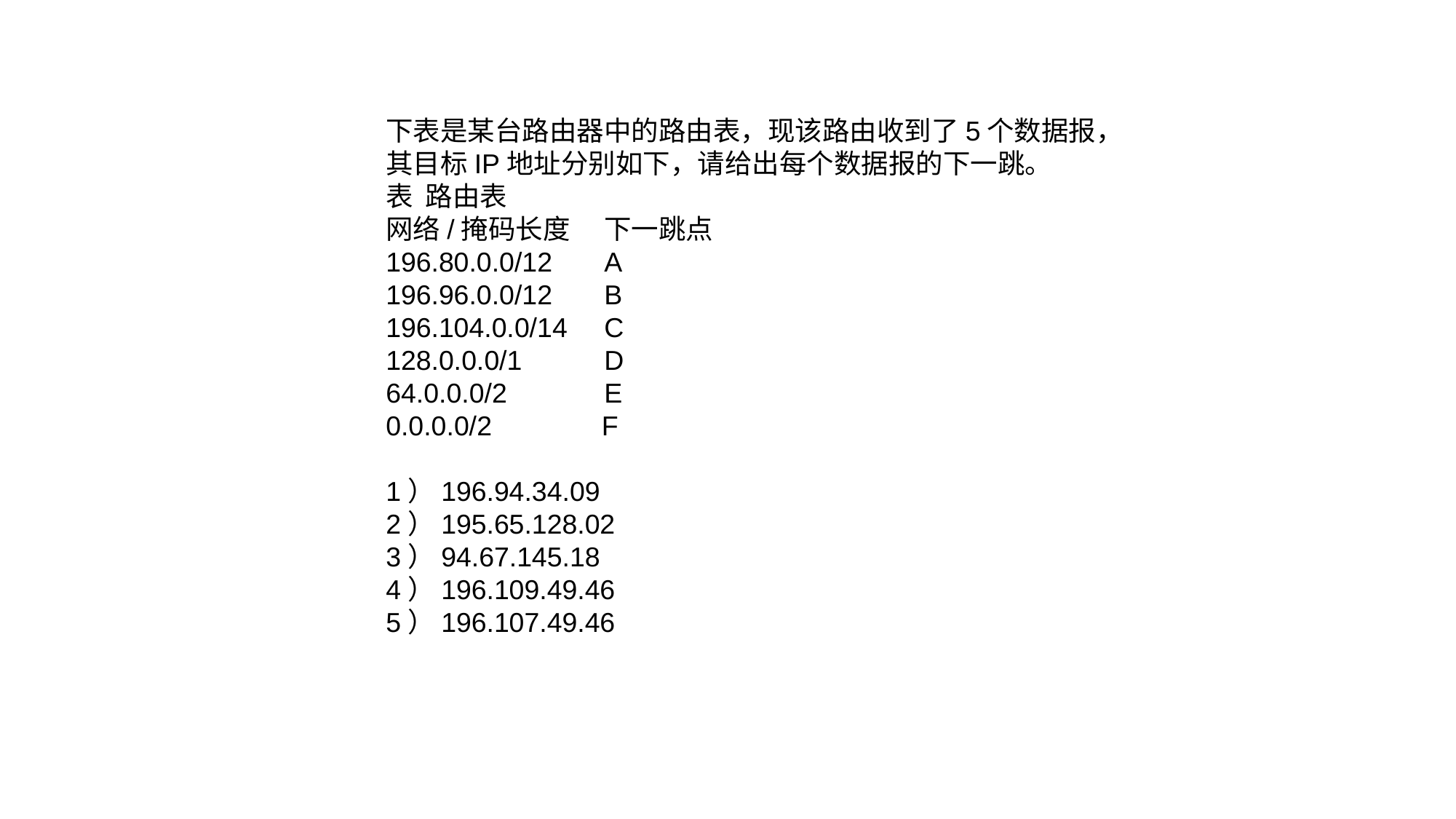

下表是某台路由器中的路由表，现该路由收到了5个数据报，其目标IP地址分别如下，请给出每个数据报的下一跳。
表  路由表
网络/掩码长度	下一跳点
196.80.0.0/12	A
196.96.0.0/12	B
196.104.0.0/14	C
128.0.0.0/1	D
64.0.0.0/2	E
0.0.0.0/2	              F

1）196.94.34.09
2）195.65.128.02
3）94.67.145.18
4）196.109.49.46
5）196.107.49.46